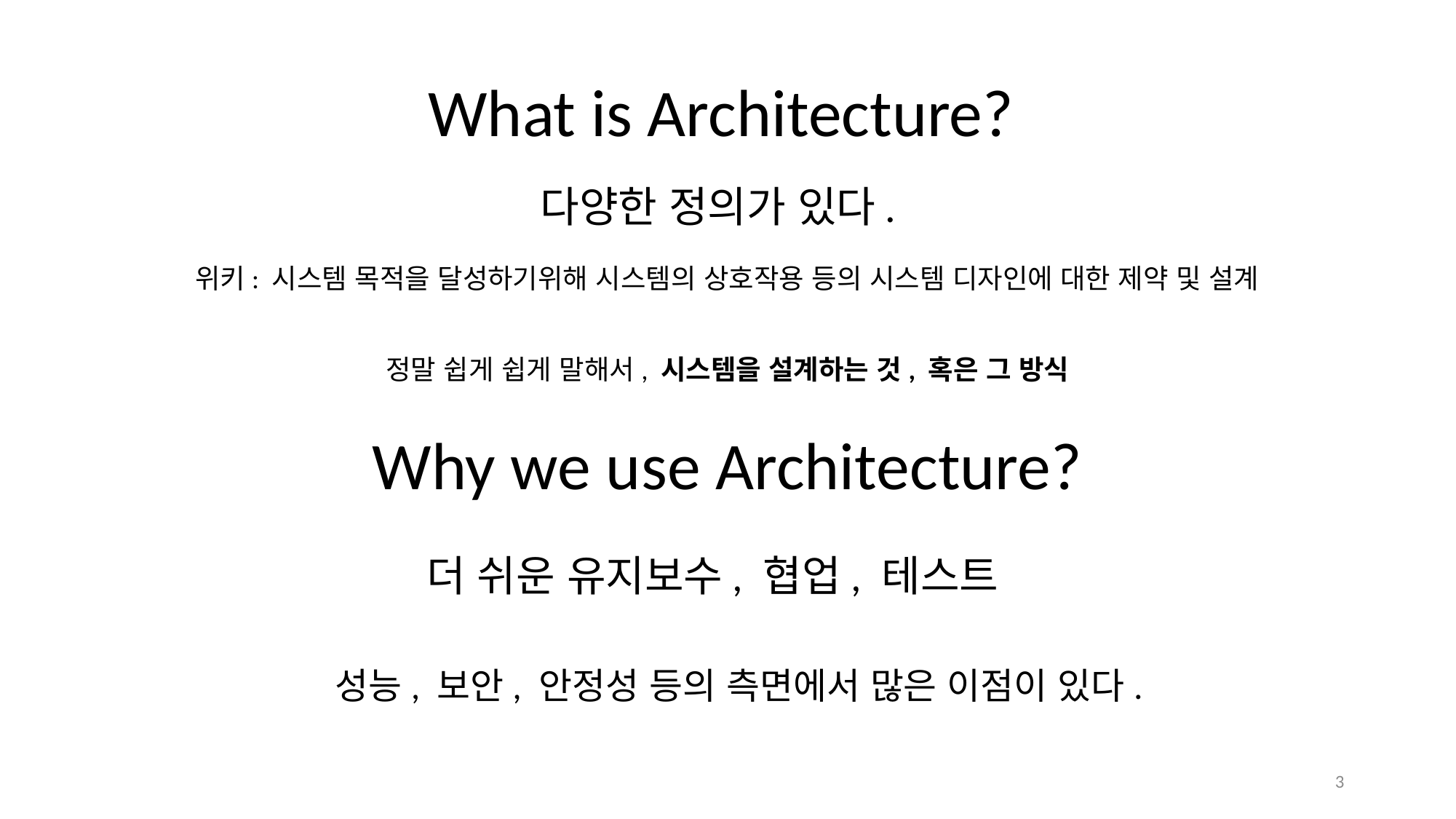

What is Architecture?
다양한 정의가 있다.
위키: 시스템 목적을 달성하기위해 시스템의 상호작용 등의 시스템 디자인에 대한 제약 및 설계
정말 쉽게 쉽게 말해서, 시스템을 설계하는 것, 혹은 그 방식
Why we use Architecture?
더 쉬운 유지보수, 협업, 테스트
성능, 보안, 안정성 등의 측면에서 많은 이점이 있다.
3